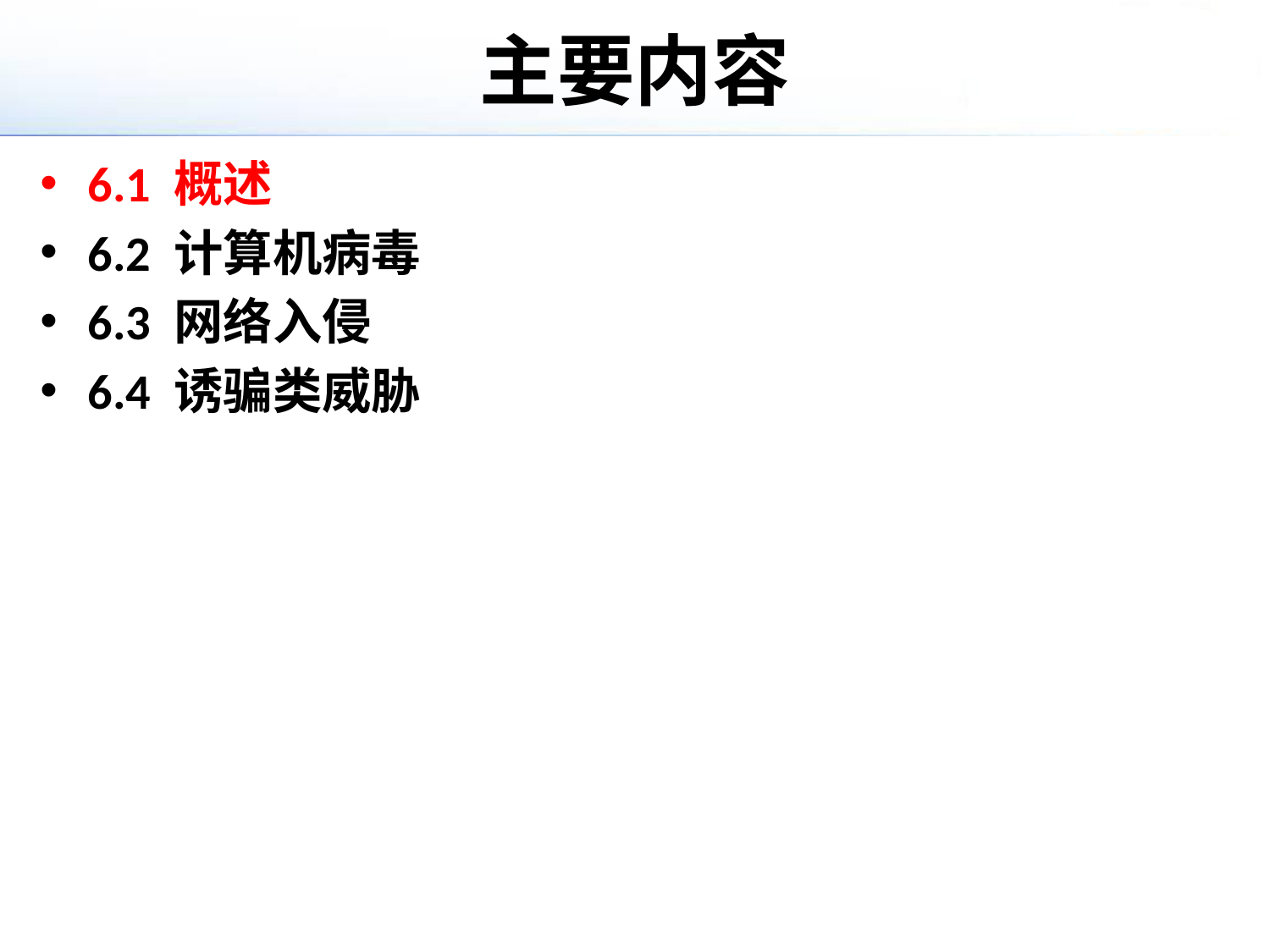

# 主要内容
6.1 概述
6.2 计算机病毒
6.3 网络入侵
6.4 诱骗类威胁